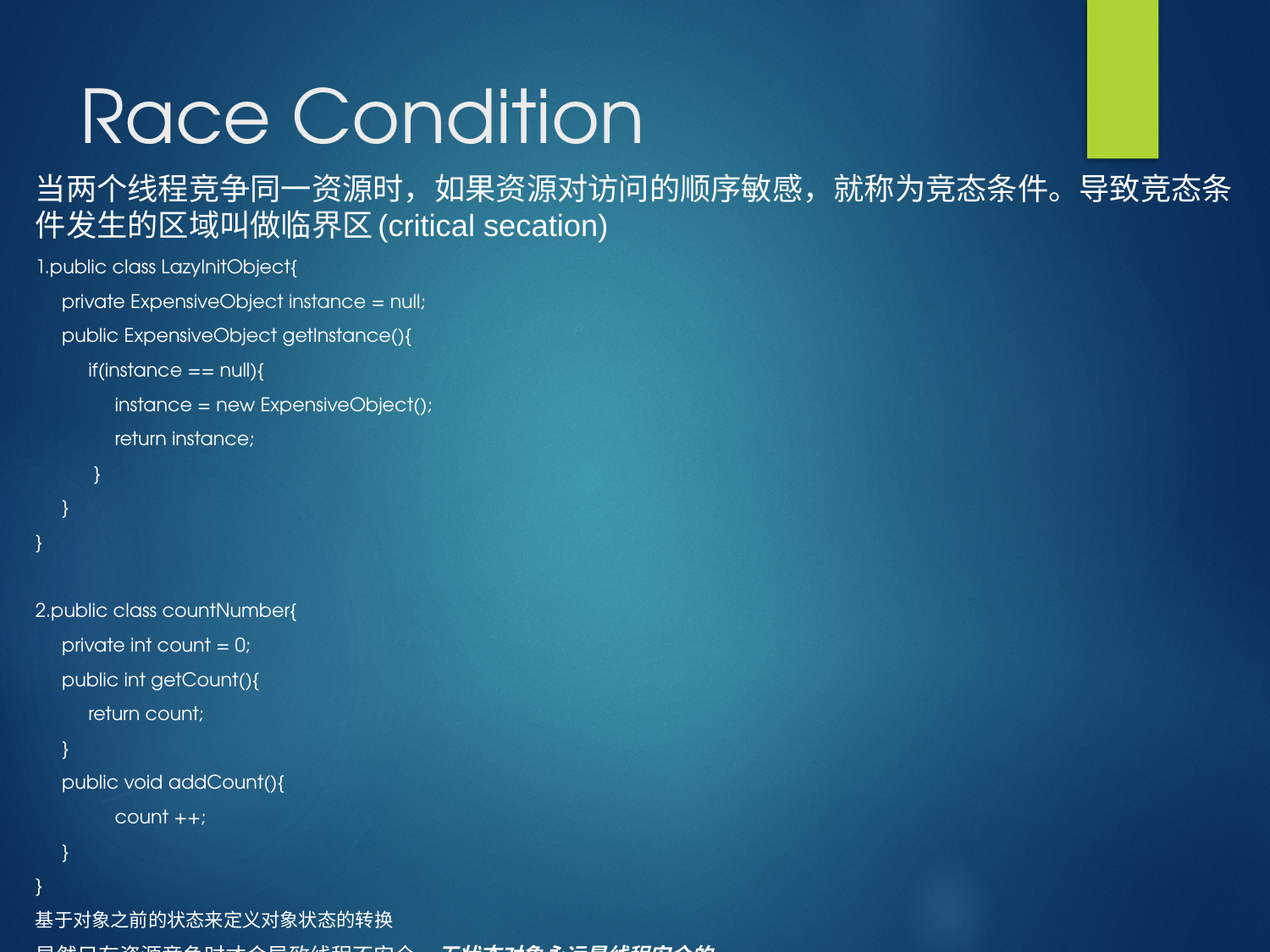

# Race Condition
当两个线程竞争同一资源时，如果资源对访问的顺序敏感，就称为竞态条件。导致竞态条件发生的区域叫做临界区(critical secation)
1.public class LazyInitObject{
     private ExpensiveObject instance = null;
     public ExpensiveObject getInstance(){
          if(instance == null){
               instance = new ExpensiveObject();
               return instance;
           }
     }
}

2.public class countNumber{
     private int count = 0;
     public int getCount(){
          return count;
     }
     public void addCount(){
               count ++;
     }
}
基于对象之前的状态来定义对象状态的转换
显然只有资源竞争时才会导致线程不安全，无状态对象永远是线程安全的。